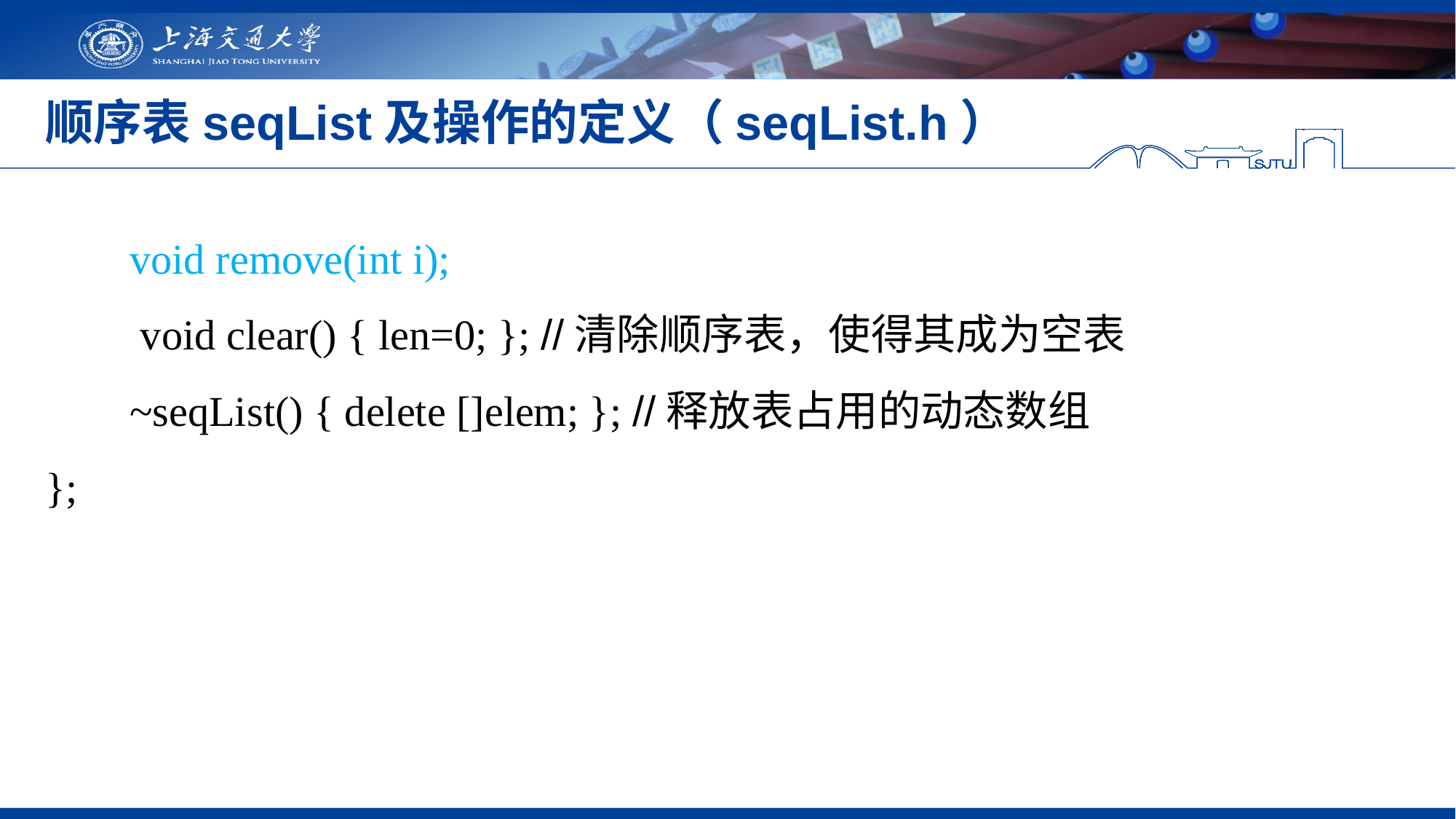

# 顺序表seqList及操作的定义（seqList.h）
        void remove(int i);
         void clear() { len=0; }; //清除顺序表，使得其成为空表
        ~seqList() { delete []elem; }; //释放表占用的动态数组
};